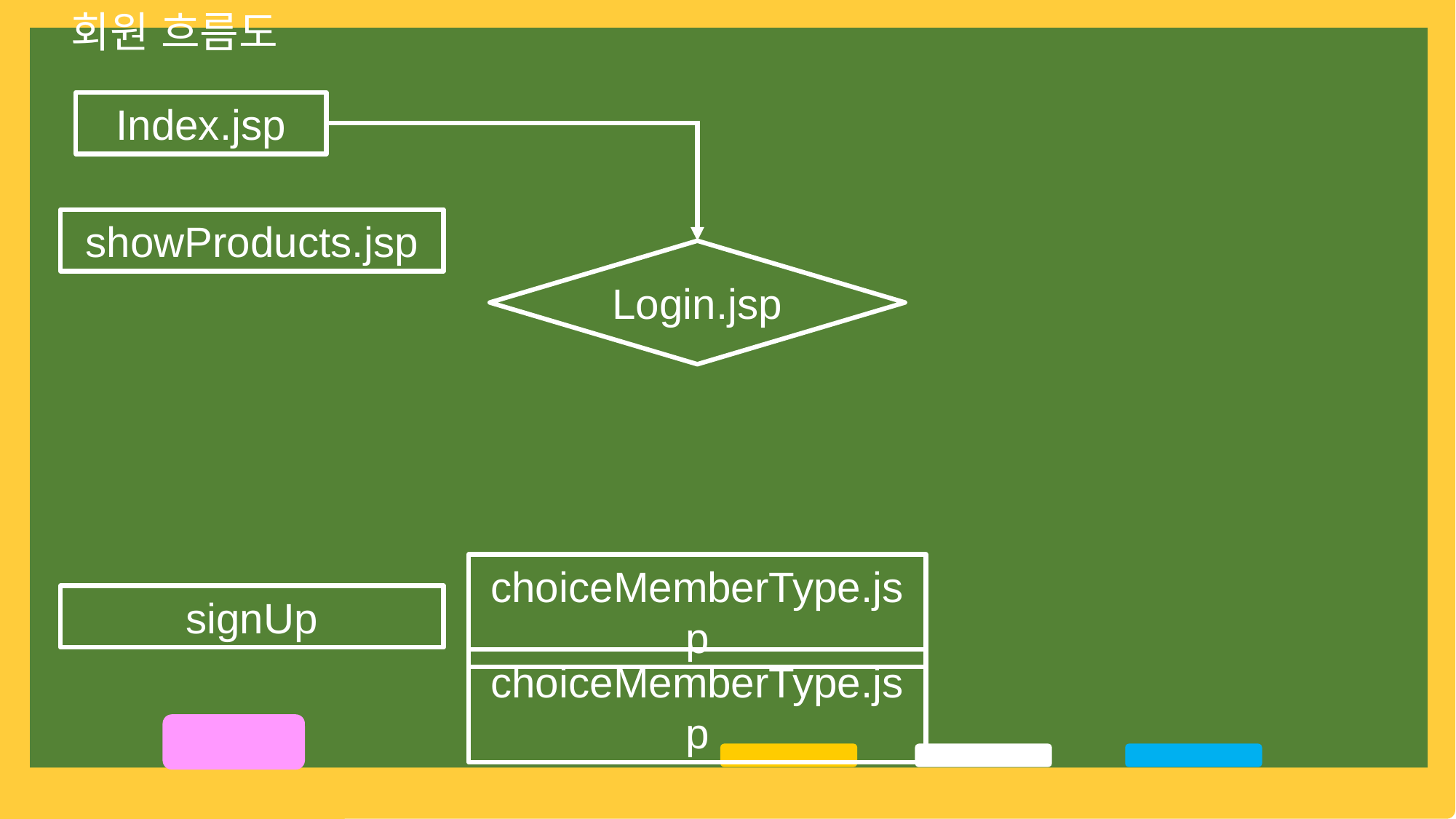

회원 흐름도
Index.jsp
showProducts.jsp
Login.jsp
choiceMemberType.jsp
signUp
choiceMemberType.jsp